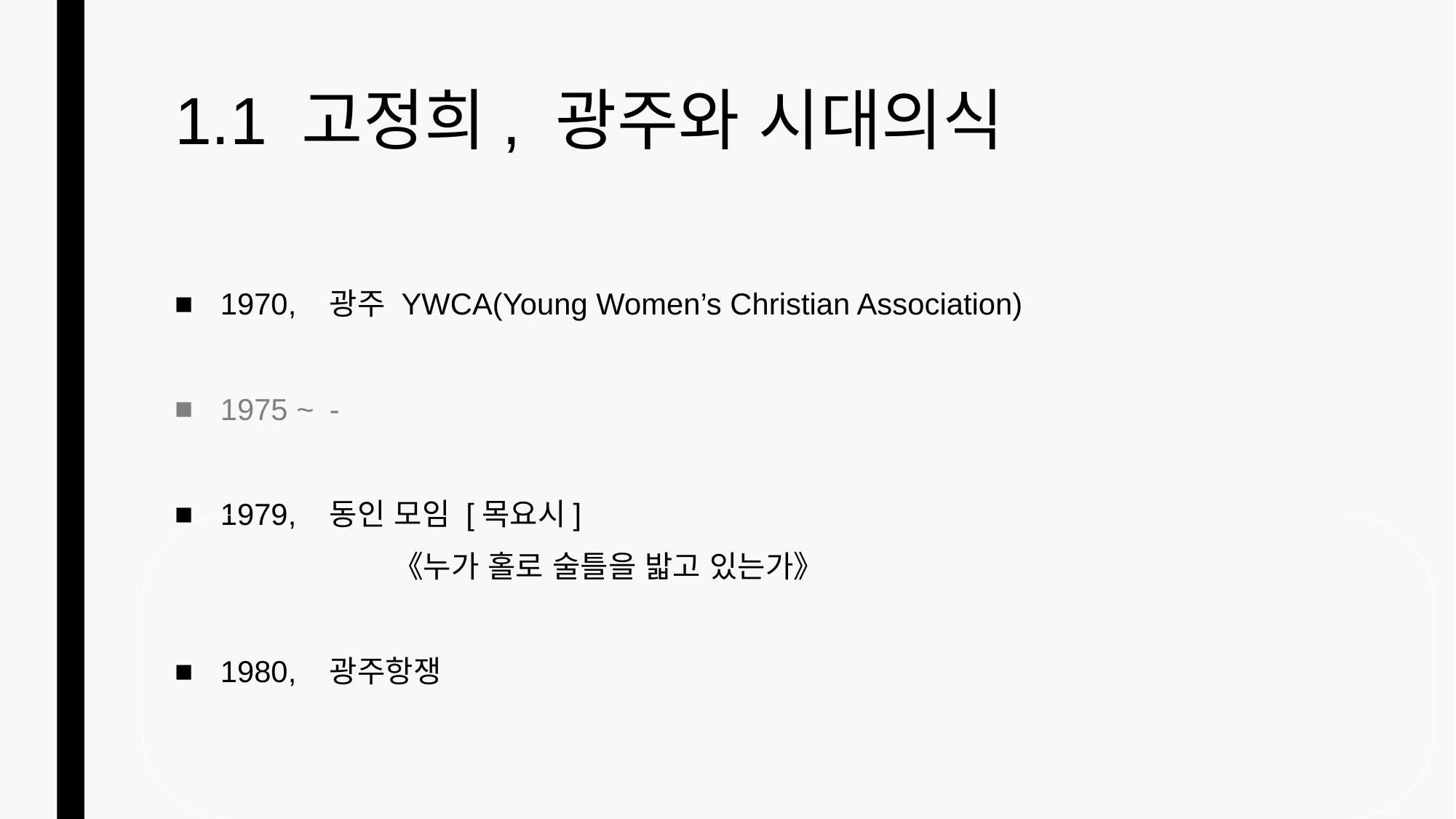

# 1.1 고정희, 광주와 시대의식
1970,	광주 YWCA(Young Women’s Christian Association)

1975 ~	-

1979,	동인 모임 [목요시]
		《누가 홀로 술틀을 밟고 있는가》

1980,	광주항쟁